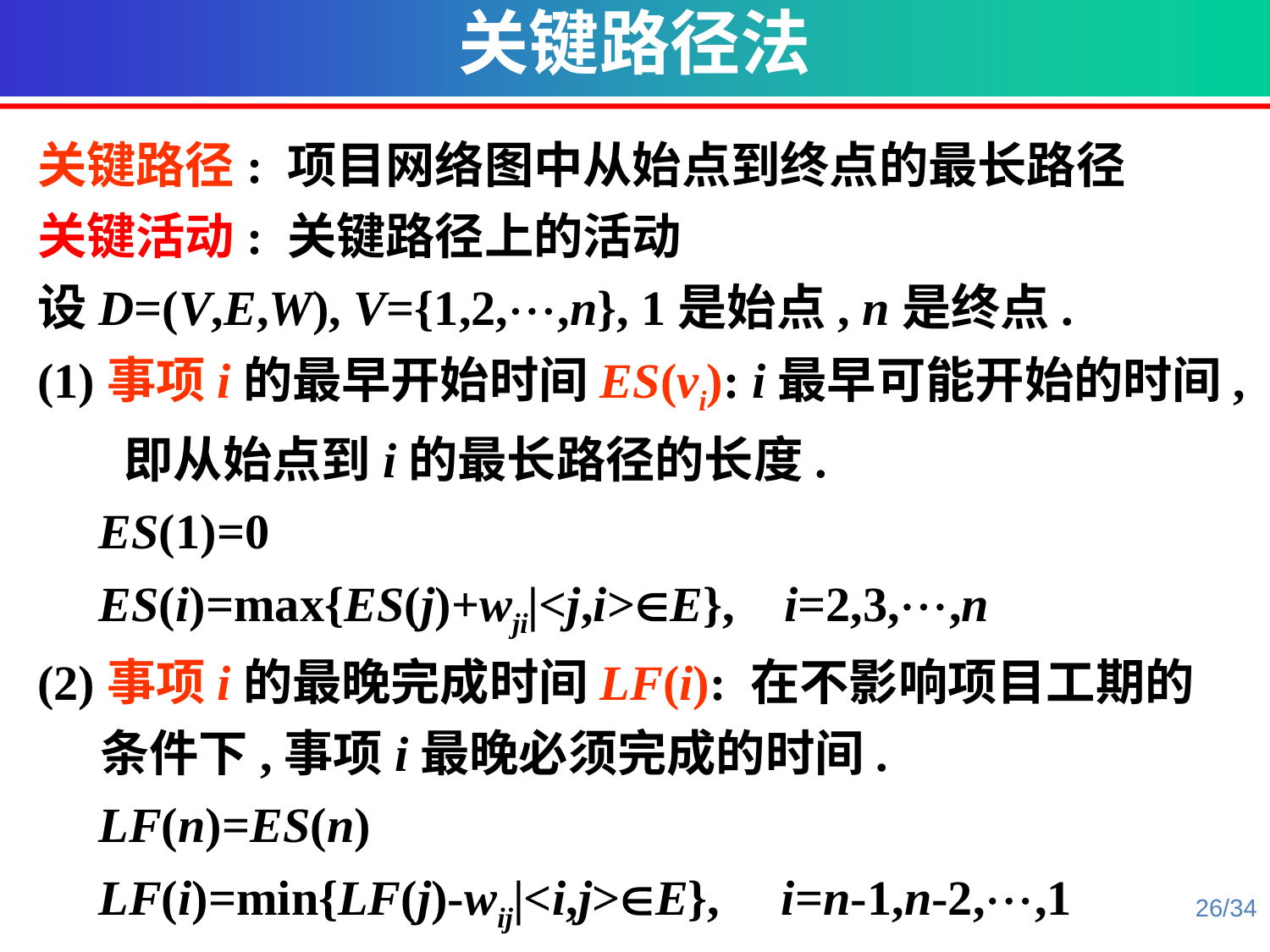

关键路径法
关键路径: 项目网络图中从始点到终点的最长路径
关键活动: 关键路径上的活动
设D=(V,E,W), V={1,2,…,n}, 1是始点, n是终点.
(1)事项i的最早开始时间ES(vi): i最早可能开始的时间, 即从始点到i的最长路径的长度.
     ES(1)=0
     ES(i)=max{ES(j)+wji|<j,i>∈E},    i=2,3,…,n
(2)事项i的最晚完成时间LF(i): 在不影响项目工期的条件下,事项i最晚必须完成的时间.
     LF(n)=ES(n)
     LF(i)=min{LF(j)-wij|<i,j>∈E},     i=n-1,n-2,…,1
26/34